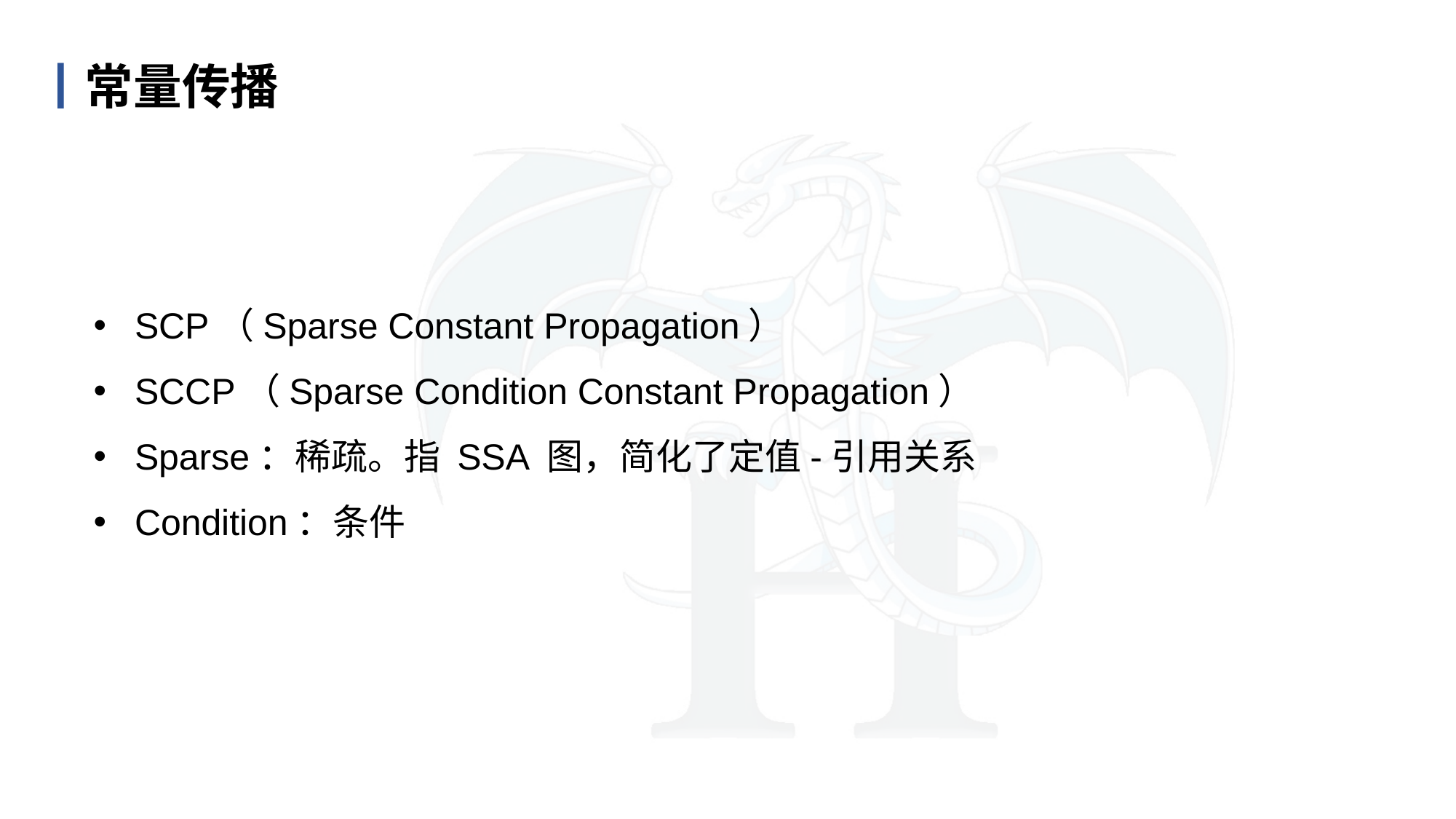

丨常量传播
目 录
content
SCP（Sparse Constant Propagation）
SCCP（Sparse Condition Constant Propagation）
Sparse：稀疏。指 SSA 图，简化了定值-引用关系
Condition：条件